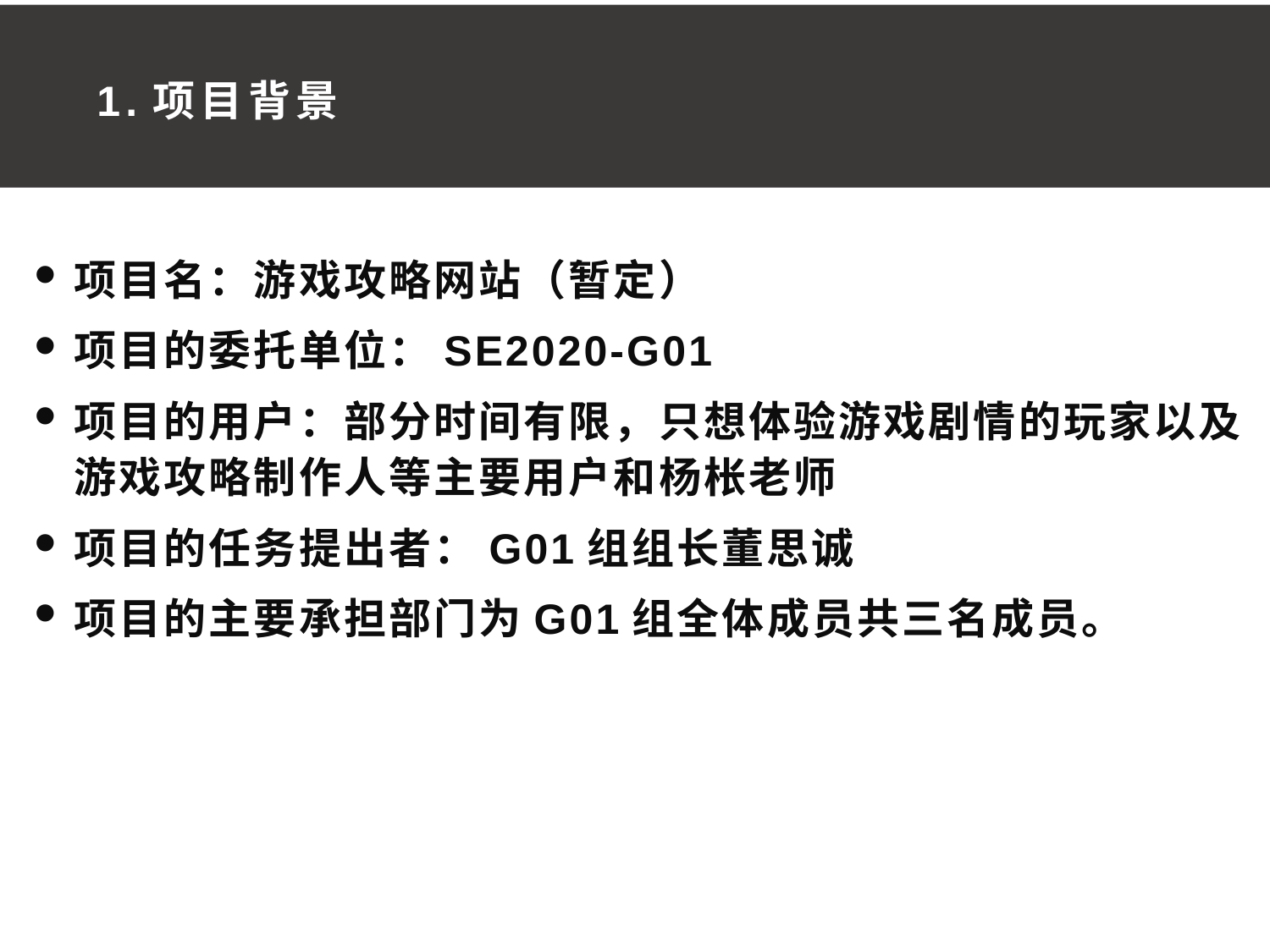

1.项目背景
项目名：游戏攻略网站（暂定）
项目的委托单位：SE2020-G01
项目的用户：部分时间有限，只想体验游戏剧情的玩家以及游戏攻略制作人等主要用户和杨枨老师
项目的任务提出者：G01组组长董思诚
项目的主要承担部门为G01组全体成员共三名成员。